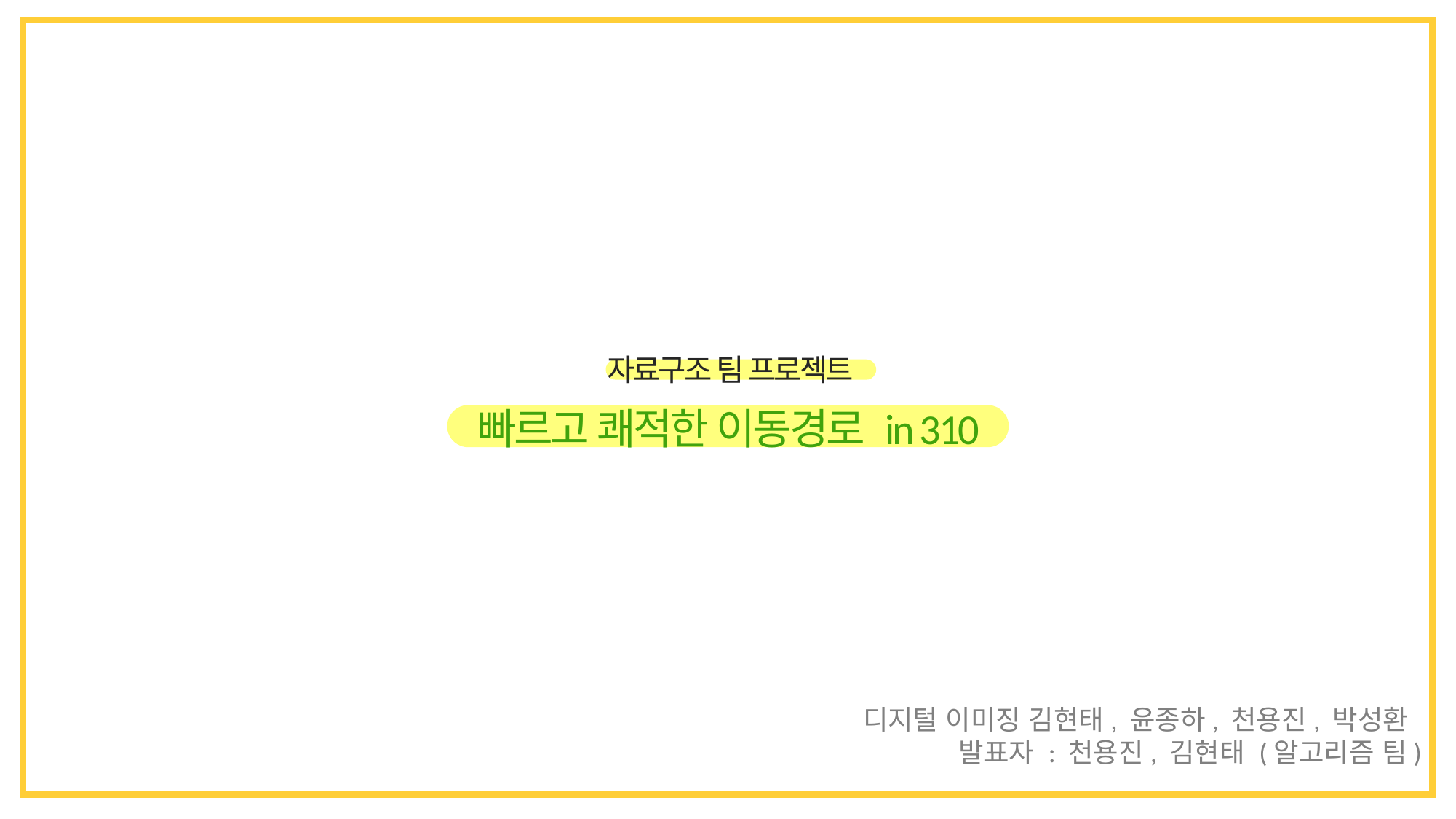

자료구조 팀 프로젝트

빠르고 쾌적한 이동경로 in 310

디지털 이미징 김현태, 윤종하, 천용진, 박성환
발표자 : 천용진, 김현태 (알고리즘 팀)